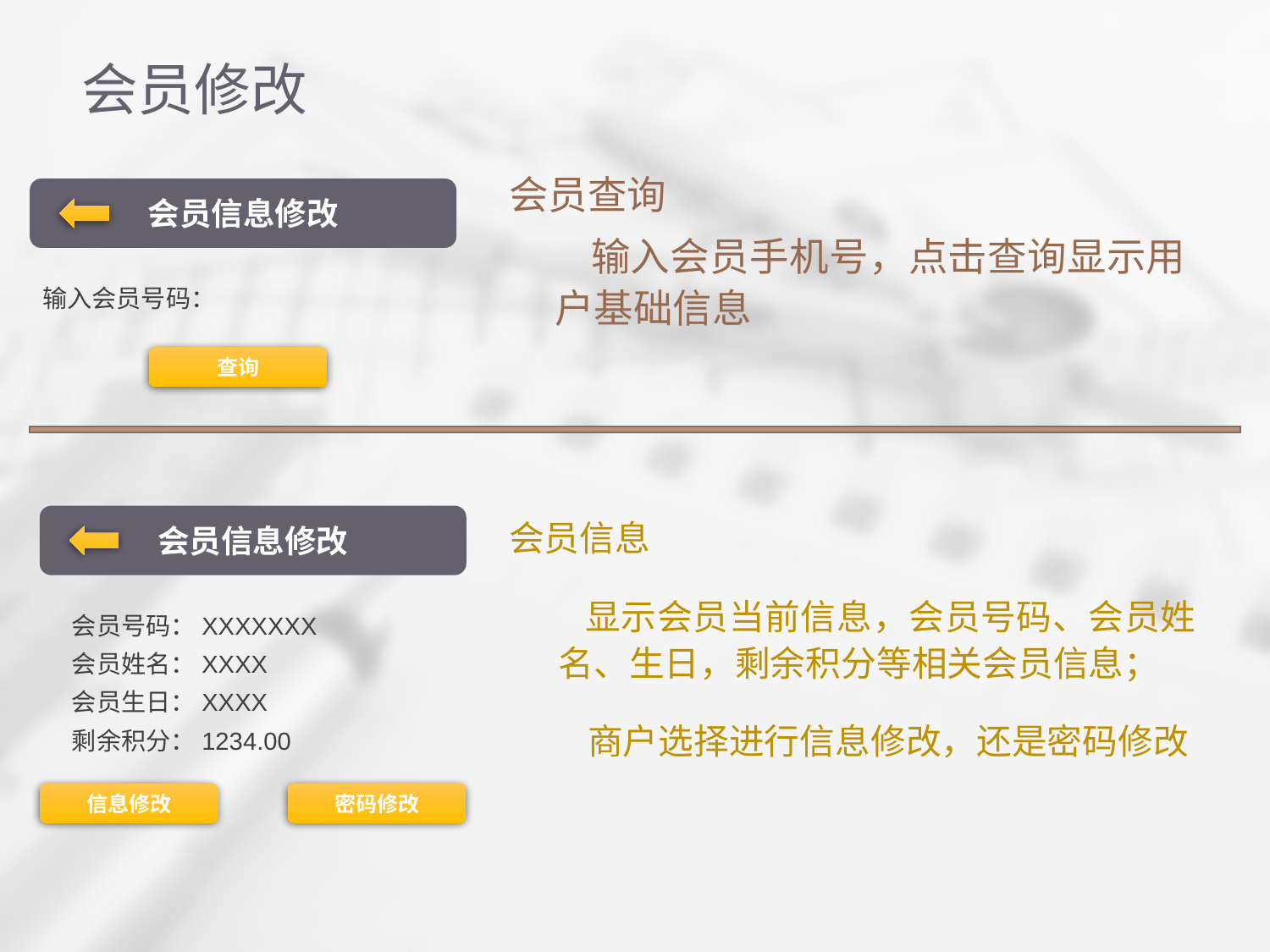

# 会员修改
会员查询
        输入会员手机号，点击查询显示用户基础信息

会员信息修改

输入会员号码：

查询

会员信息修改
会员信息
        显示会员当前信息，会员号码、会员姓名、生日，剩余积分等相关会员信息；
         商户选择进行信息修改，还是密码修改

会员号码：XXXXXXX
会员姓名：XXXX
会员生日：XXXX
剩余积分：1234.00

信息修改
密码修改